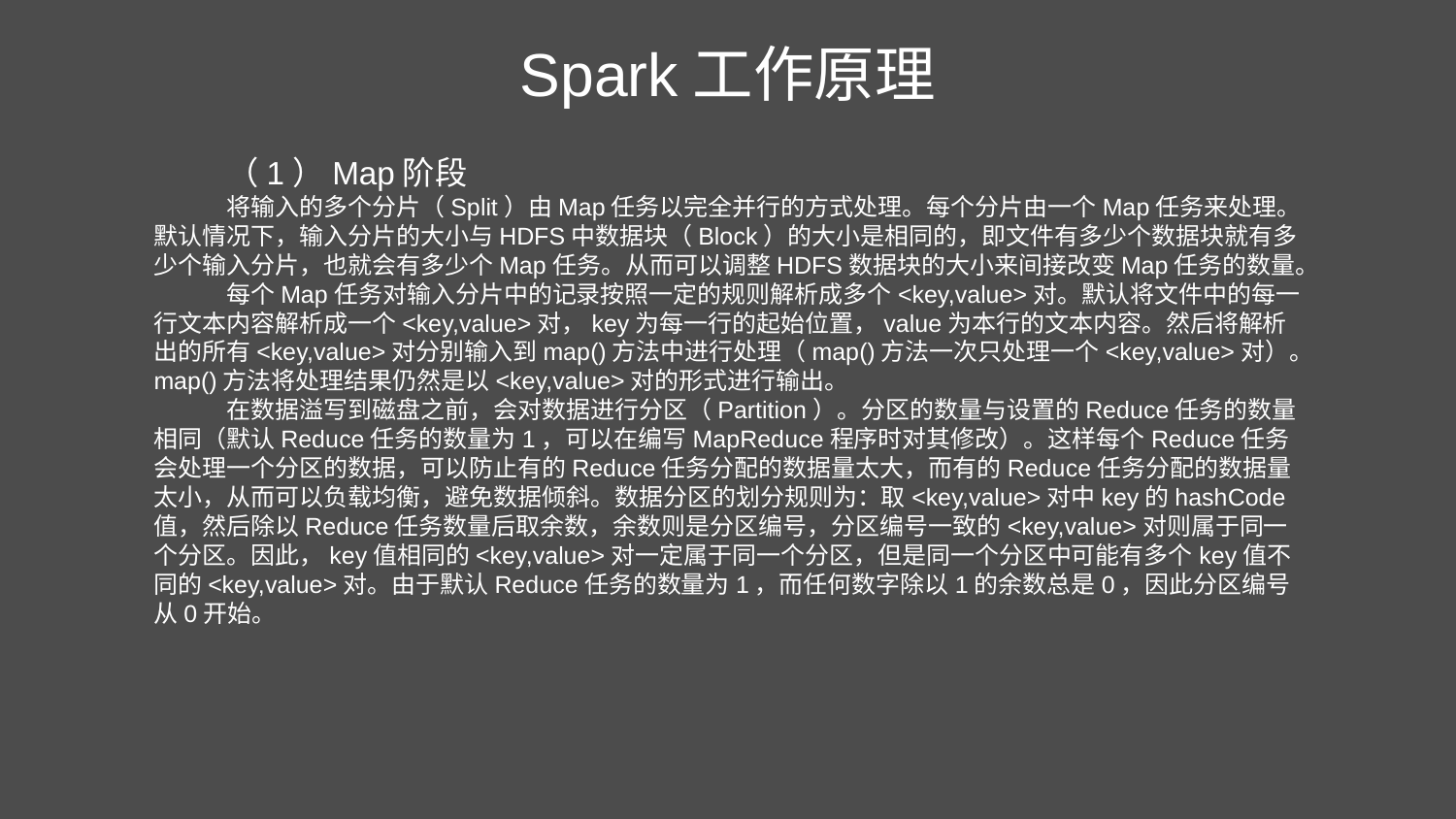

Spark工作原理

（1）Map阶段
将输入的多个分片（Split）由Map任务以完全并行的方式处理。每个分片由一个Map任务来处理。默认情况下，输入分片的大小与HDFS中数据块（Block）的大小是相同的，即文件有多少个数据块就有多少个输入分片，也就会有多少个Map任务。从而可以调整HDFS数据块的大小来间接改变Map任务的数量。
每个Map任务对输入分片中的记录按照一定的规则解析成多个<key,value>对。默认将文件中的每一行文本内容解析成一个<key,value>对，key为每一行的起始位置，value为本行的文本内容。然后将解析出的所有<key,value>对分别输入到map()方法中进行处理（map()方法一次只处理一个<key,value>对）。map()方法将处理结果仍然是以<key,value>对的形式进行输出。
在数据溢写到磁盘之前，会对数据进行分区（Partition）。分区的数量与设置的Reduce任务的数量相同（默认Reduce任务的数量为1，可以在编写MapReduce程序时对其修改）。这样每个Reduce任务会处理一个分区的数据，可以防止有的Reduce任务分配的数据量太大，而有的Reduce任务分配的数据量太小，从而可以负载均衡，避免数据倾斜。数据分区的划分规则为：取<key,value>对中key的hashCode值，然后除以Reduce任务数量后取余数，余数则是分区编号，分区编号一致的<key,value>对则属于同一个分区。因此，key值相同的<key,value>对一定属于同一个分区，但是同一个分区中可能有多个key值不同的<key,value>对。由于默认Reduce任务的数量为1，而任何数字除以1的余数总是0，因此分区编号从0开始。